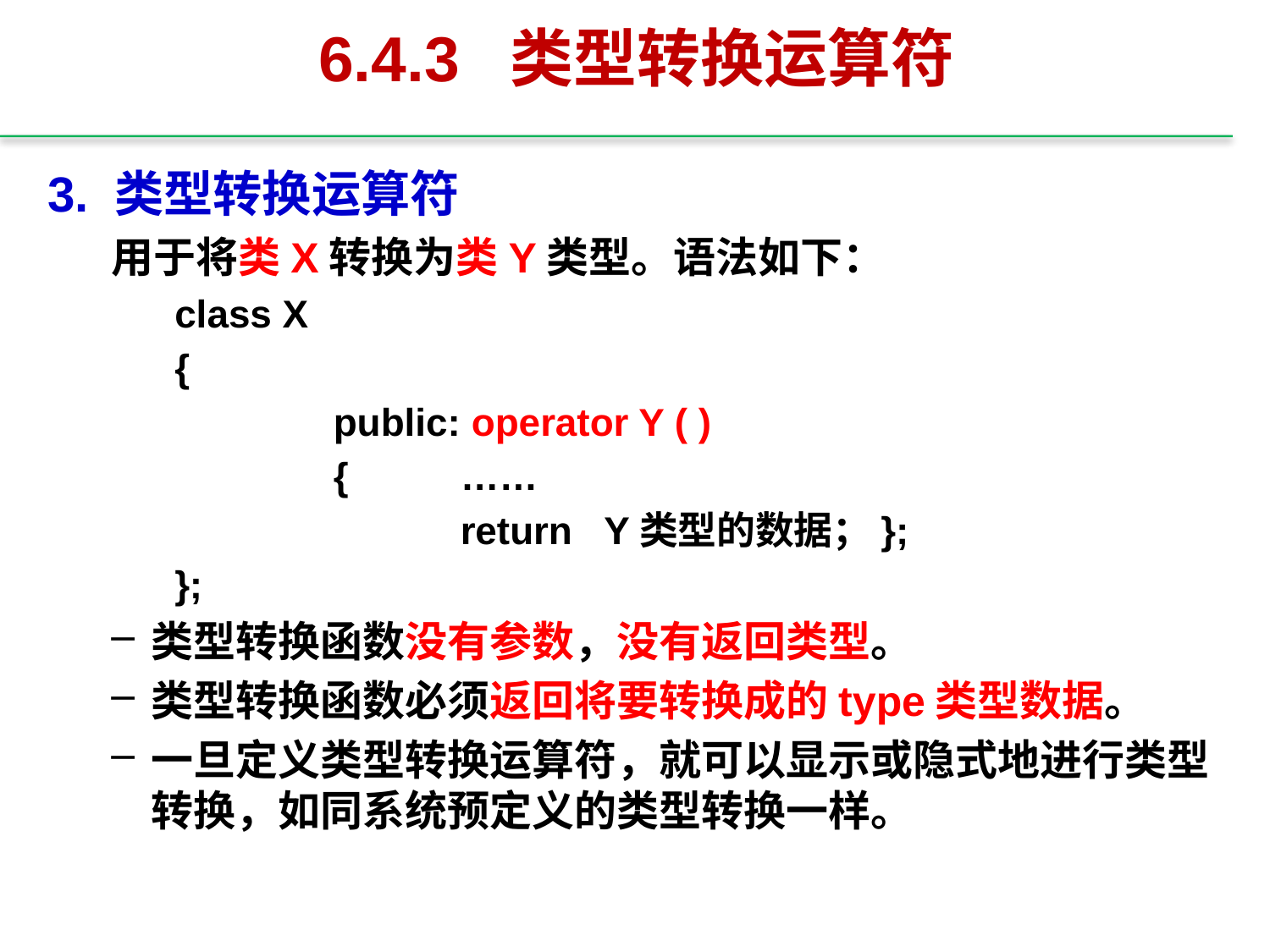

# 6.4.3  类型转换运算符
3. 类型转换运算符
用于将类X转换为类Y类型。语法如下：
class X
{
		public: operator Y ( )
		{	……
			return   Y类型的数据；};
};
类型转换函数没有参数，没有返回类型。
类型转换函数必须返回将要转换成的type类型数据。
一旦定义类型转换运算符，就可以显示或隐式地进行类型转换，如同系统预定义的类型转换一样。